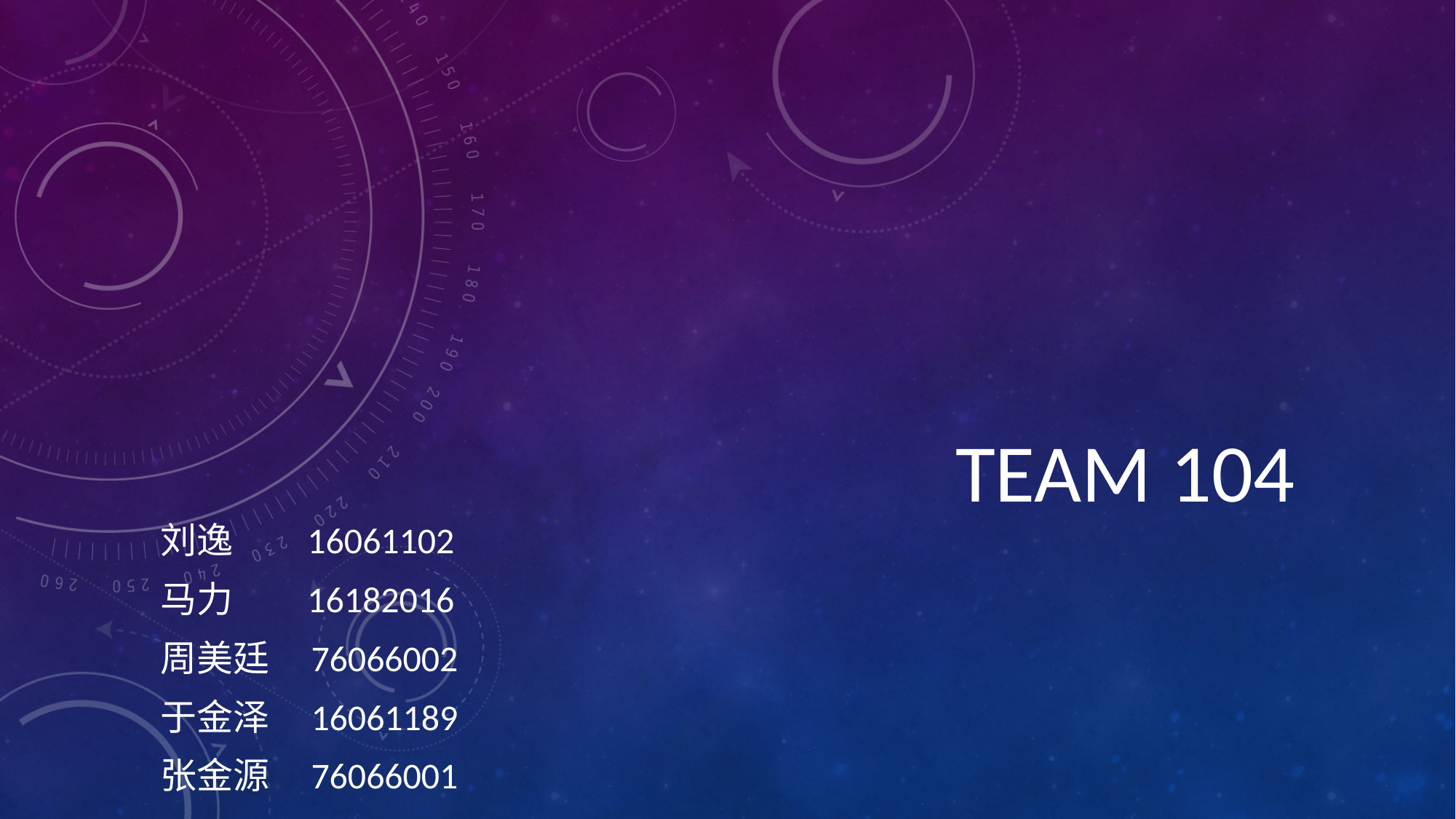

# TEAM 104
刘逸        16061102
马力        16182016
周美廷    76066002
于金泽    16061189
张金源    76066001